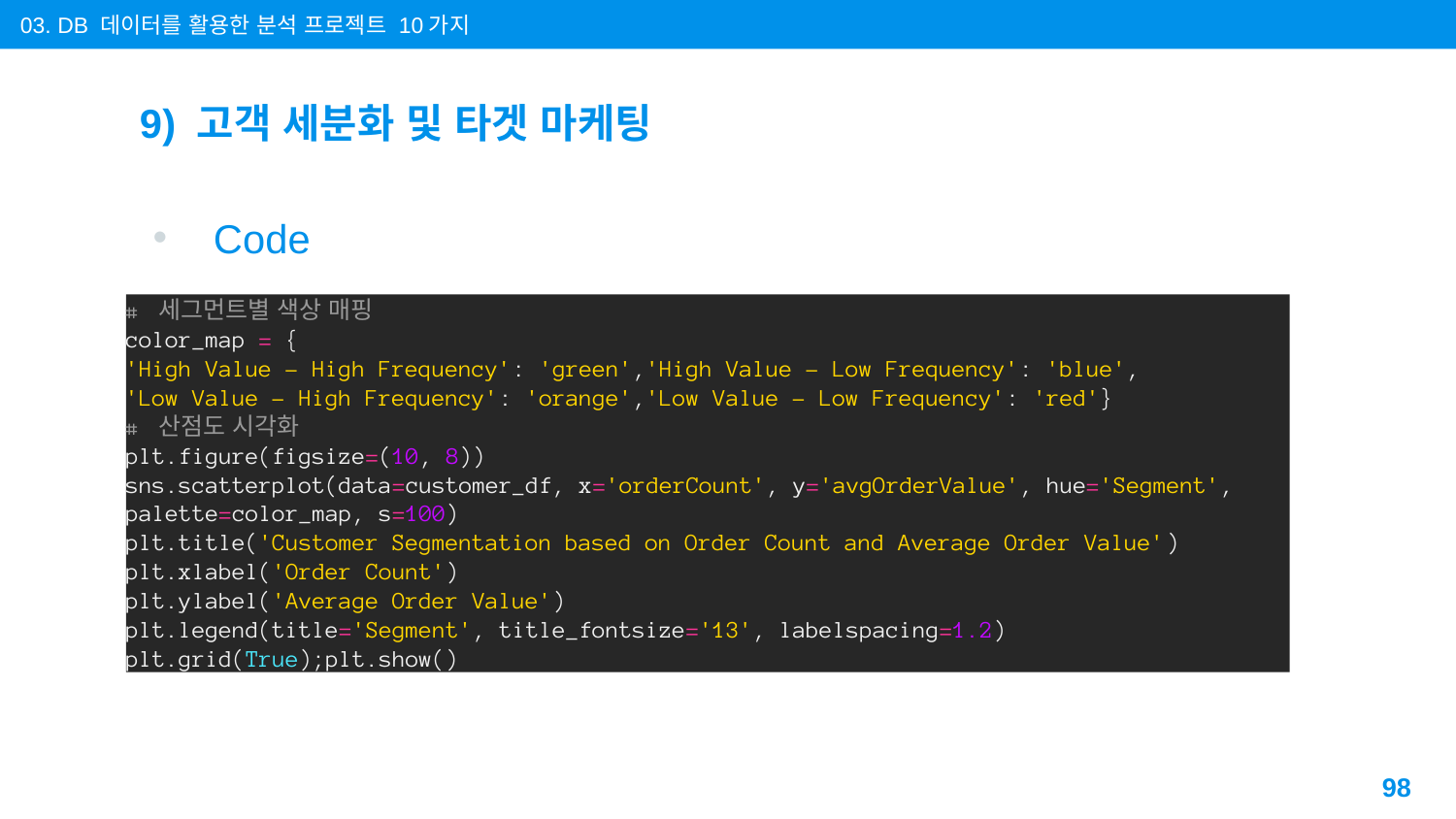

03. DB 데이터를 활용한 분석 프로젝트 10가지
# 9) 고객 세분화 및 타겟 마케팅
Code
# 세그먼트별 색상 매핑
color_map = {
'High Value - High Frequency': 'green','High Value - Low Frequency': 'blue',
'Low Value - High Frequency': 'orange','Low Value - Low Frequency': 'red'}
# 산점도 시각화
plt.figure(figsize=(10, 8))
sns.scatterplot(data=customer_df, x='orderCount', y='avgOrderValue', hue='Segment', palette=color_map, s=100)
plt.title('Customer Segmentation based on Order Count and Average Order Value')
plt.xlabel('Order Count')
plt.ylabel('Average Order Value')
plt.legend(title='Segment', title_fontsize='13', labelspacing=1.2)
plt.grid(True);plt.show()
98